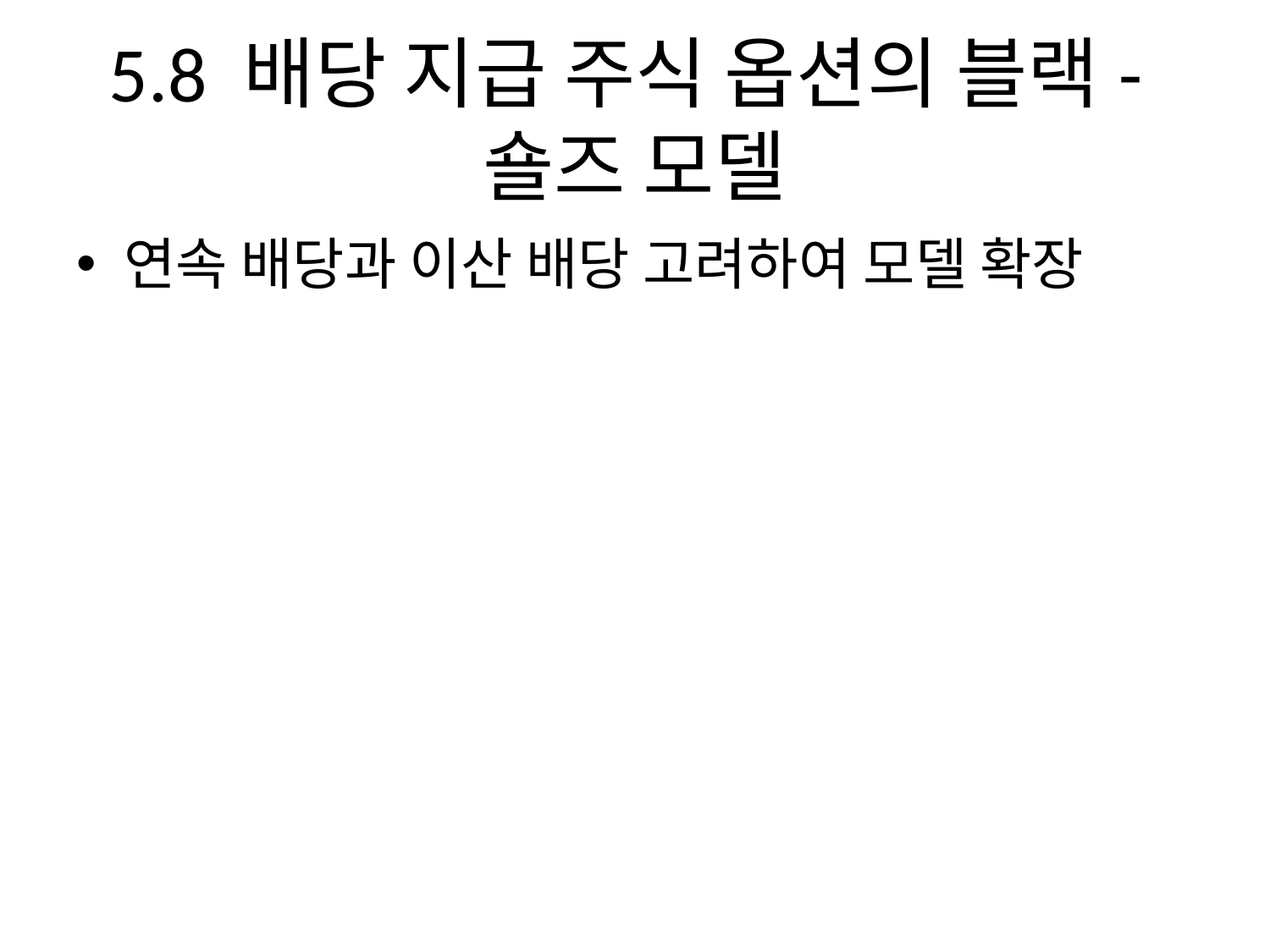

# 5.8 배당 지급 주식 옵션의 블랙-숄즈 모델
연속 배당과 이산 배당 고려하여 모델 확장